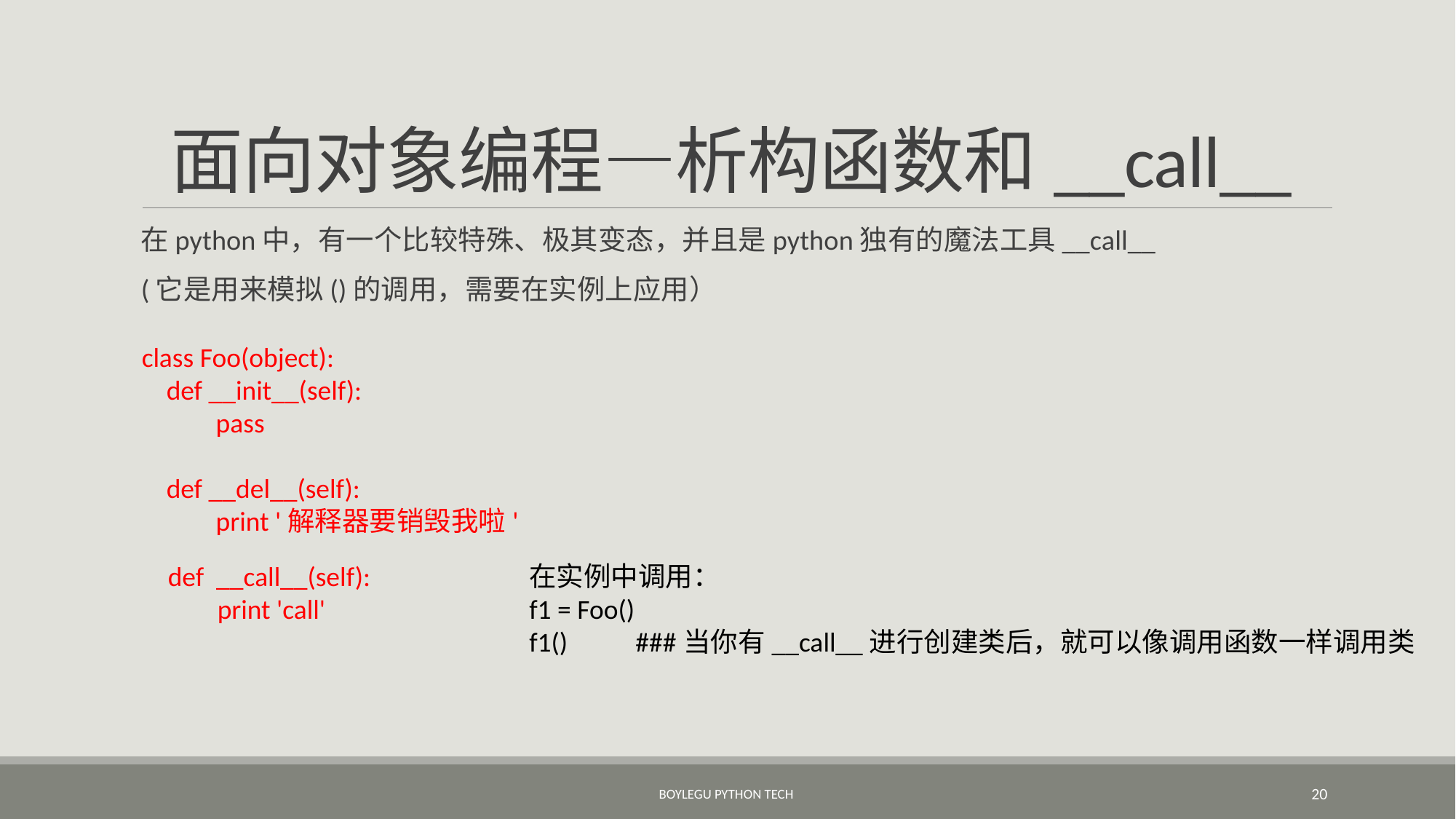

# 面向对象编程—析构函数和__call__
在python中，有一个比较特殊、极其变态，并且是python独有的魔法工具__call__
(它是用来模拟()的调用，需要在实例上应用）
class Foo(object):
    def __init__(self):
            pass

    def __del__(self):
            print '解释器要销毁我啦'

def  __call__(self):
        print 'call'

在实例中调用：
f1 = Foo()
f1()           ###当你有__call__进行创建类后，就可以像调用函数一样调用类
BoyleGu Python Tech
20